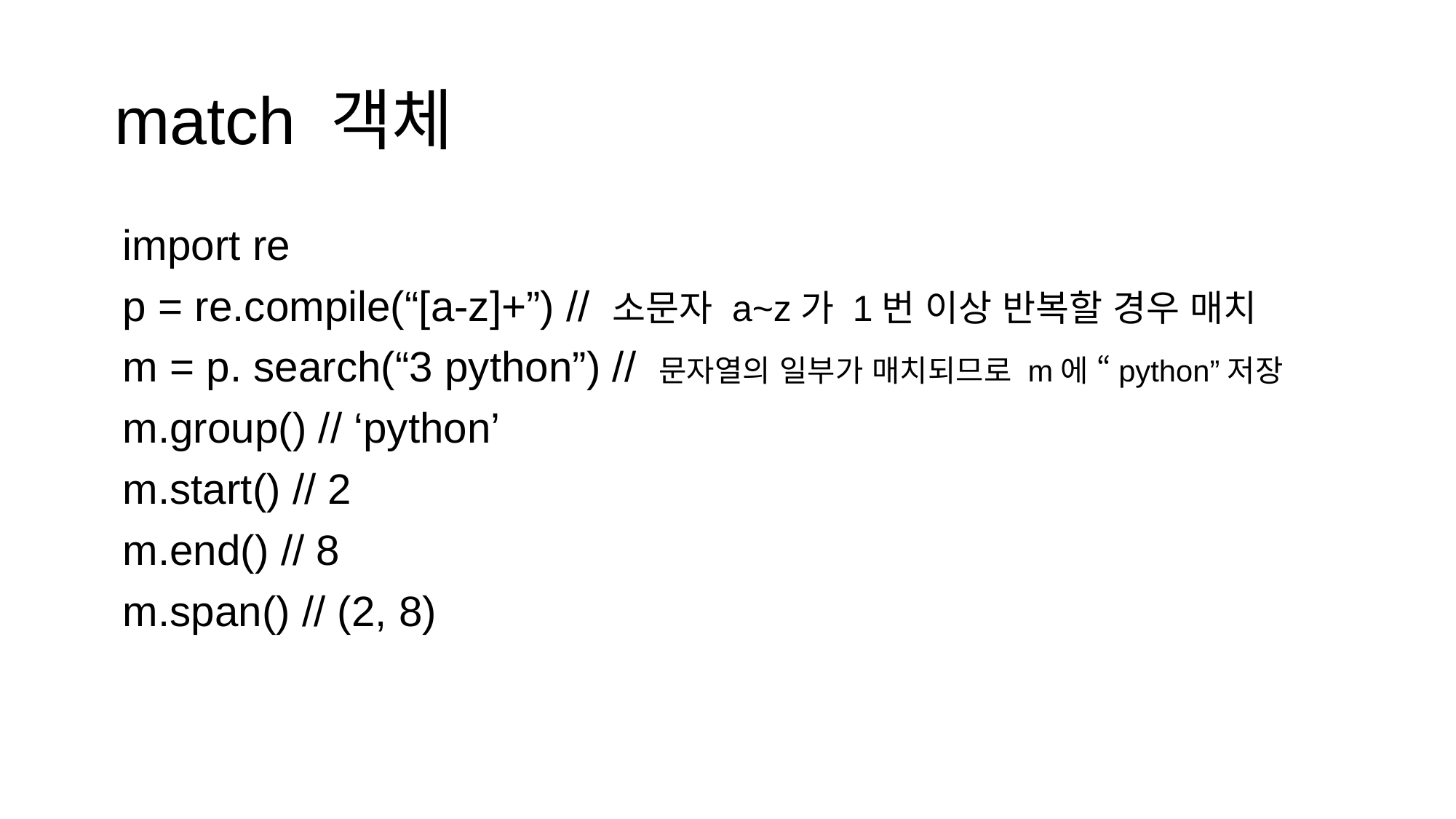

# match 객체
 import re
 p = re.compile(“[a-z]+”) // 소문자 a~z가 1번 이상 반복할 경우 매치
 m = p. search(“3 python”) // 문자열의 일부가 매치되므로 m에 “python”저장
 m.group() // ‘python’
 m.start() // 2
 m.end() // 8
 m.span() // (2, 8)